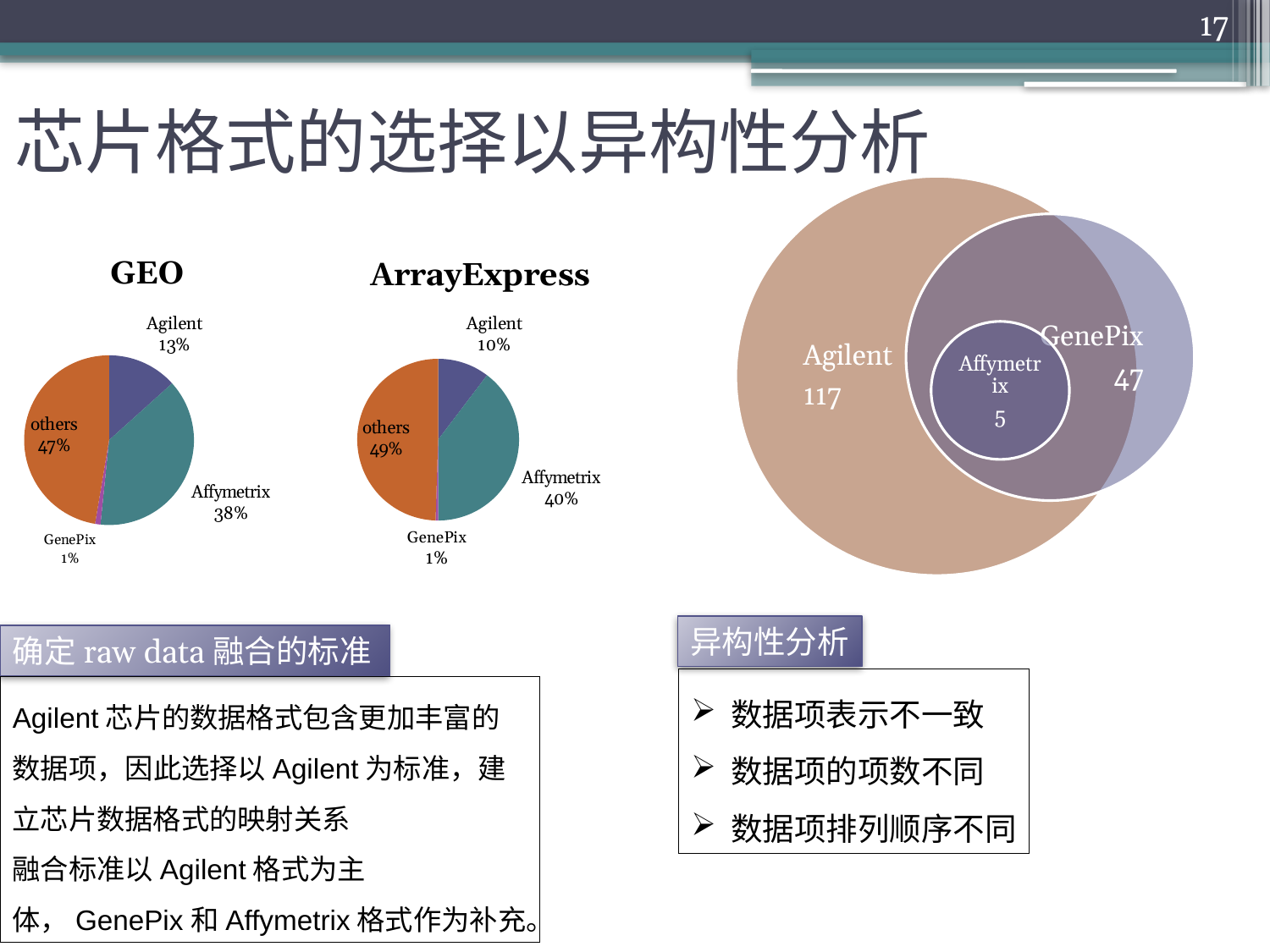

17
# 芯片格式的选择以异构性分析
Agilent
117
GenePix
47
Affymetrix
5

### Chart:

| Category | GEO |
|---|---|
| Agilent | 7165.0 |
| Affymetrix | 20568.0 |
| GenePix | 552.0 |
| others | 25447.0 |

### Chart:

| Category | ArrayExpress |
|---|---|
| Agilent | 5696.0 |
| Affymetrix | 21852.0 |
| GenePix | 303.0 |
| others | 27288.0 |
异构性分析
确定raw data融合的标准
数据项表示不一致
数据项的项数不同
数据项排列顺序不同
Agilent芯片的数据格式包含更加丰富的数据项，因此选择以Agilent为标准，建立芯片数据格式的映射关系
融合标准以Agilent格式为主体，GenePix和Affymetrix格式作为补充。